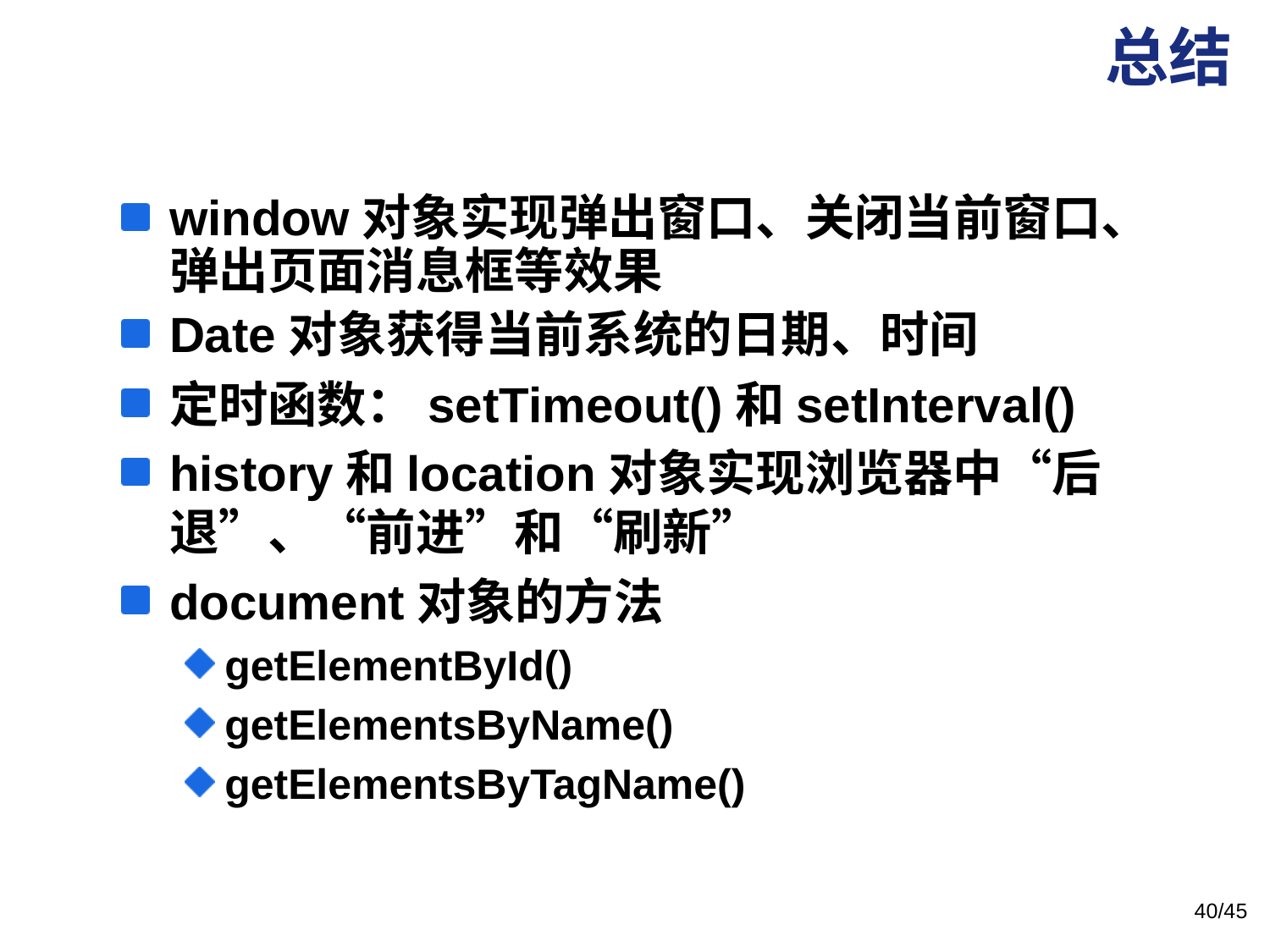

# 总结
window对象实现弹出窗口、关闭当前窗口、弹出页面消息框等效果
Date对象获得当前系统的日期、时间
定时函数：setTimeout()和setInterval()
history和location对象实现浏览器中“后退”、“前进”和“刷新”
document对象的方法
getElementById()
getElementsByName()
getElementsByTagName()

40/45